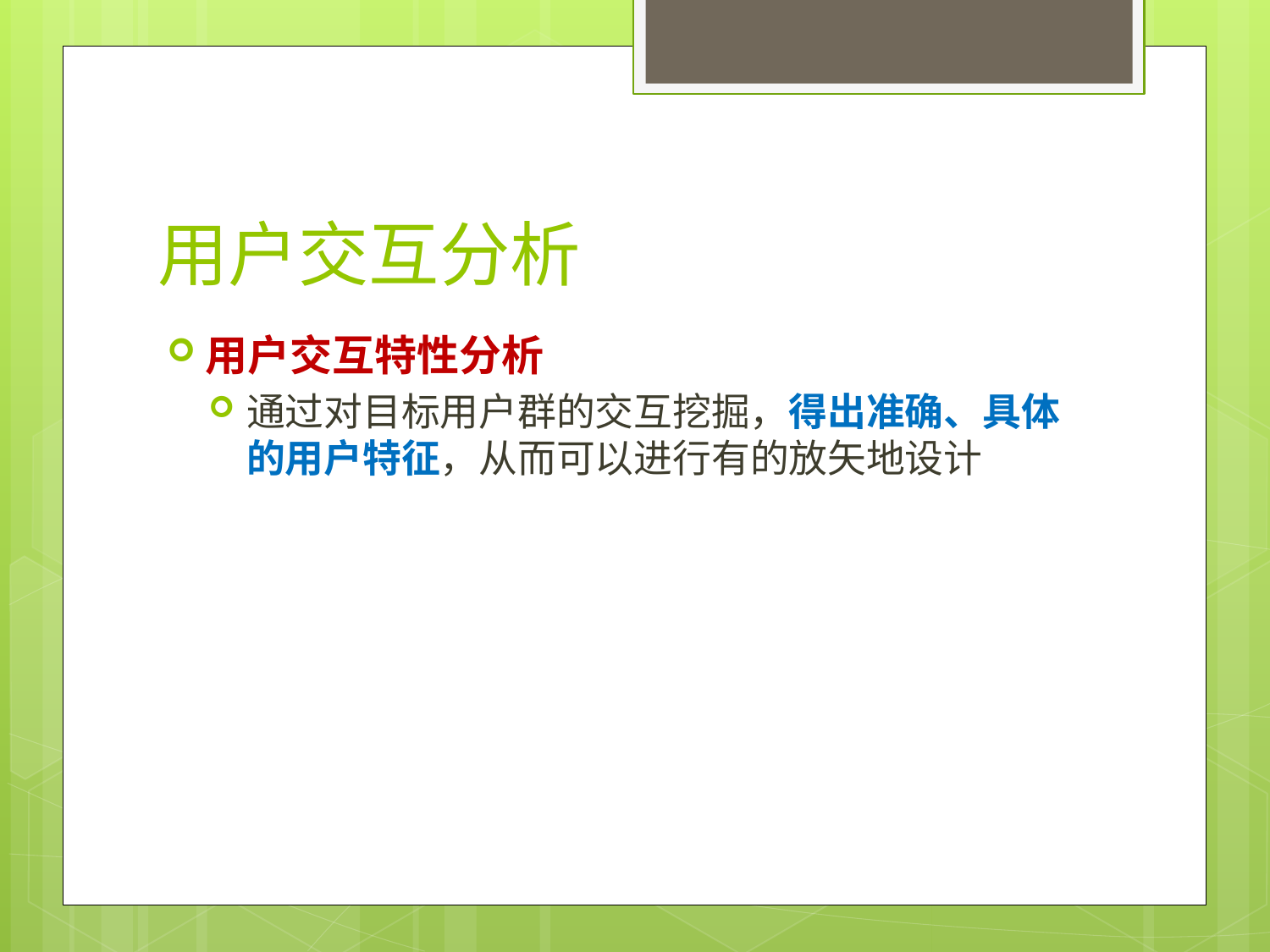

# 用户交互分析
用户交互特性分析
通过对目标用户群的交互挖掘，得出准确、具体的用户特征，从而可以进行有的放矢地设计